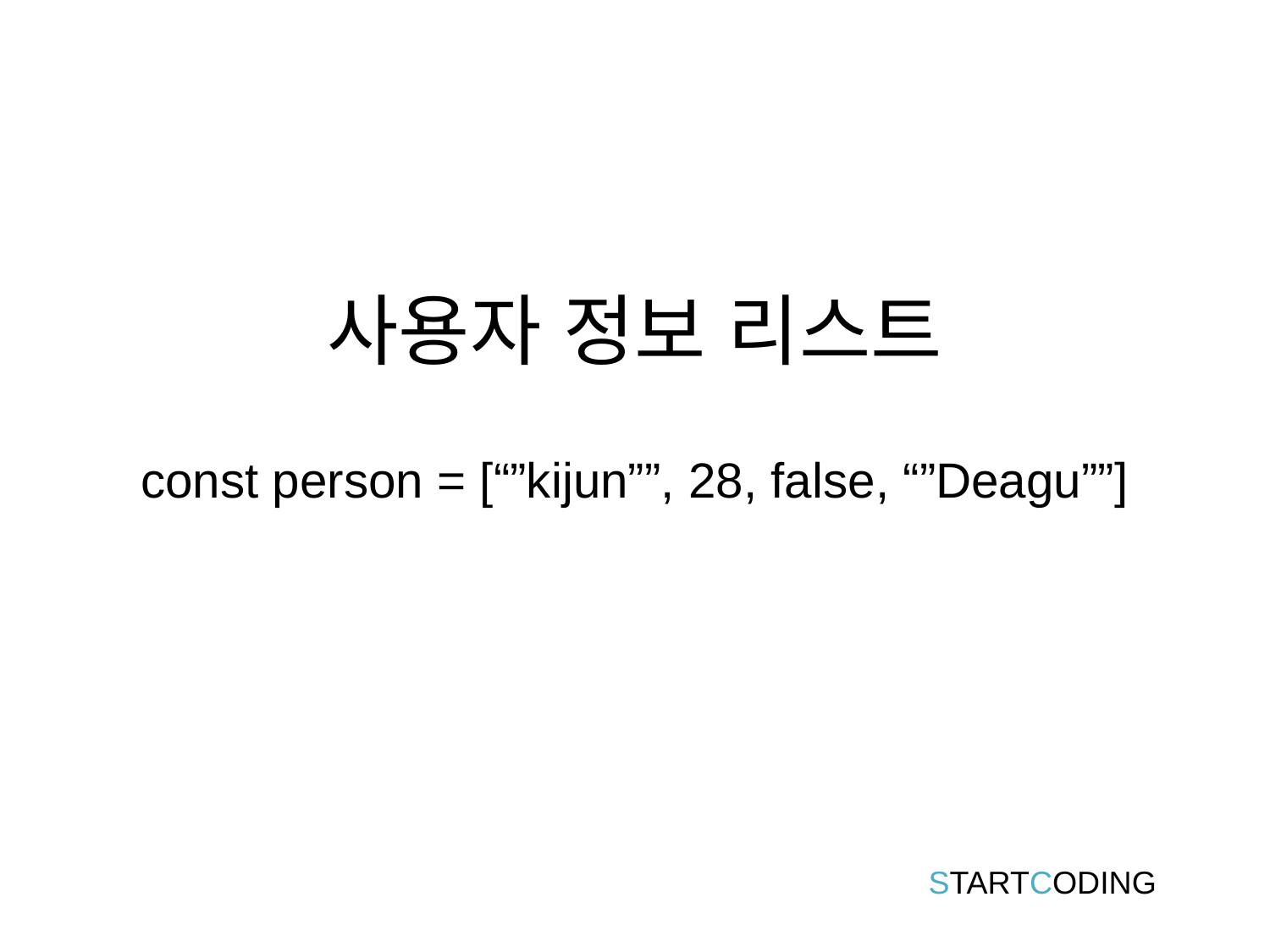

# 사용자 정보 리스트
const person = [“”kijun””, 28, false, “”Deagu””]
STARTCODING